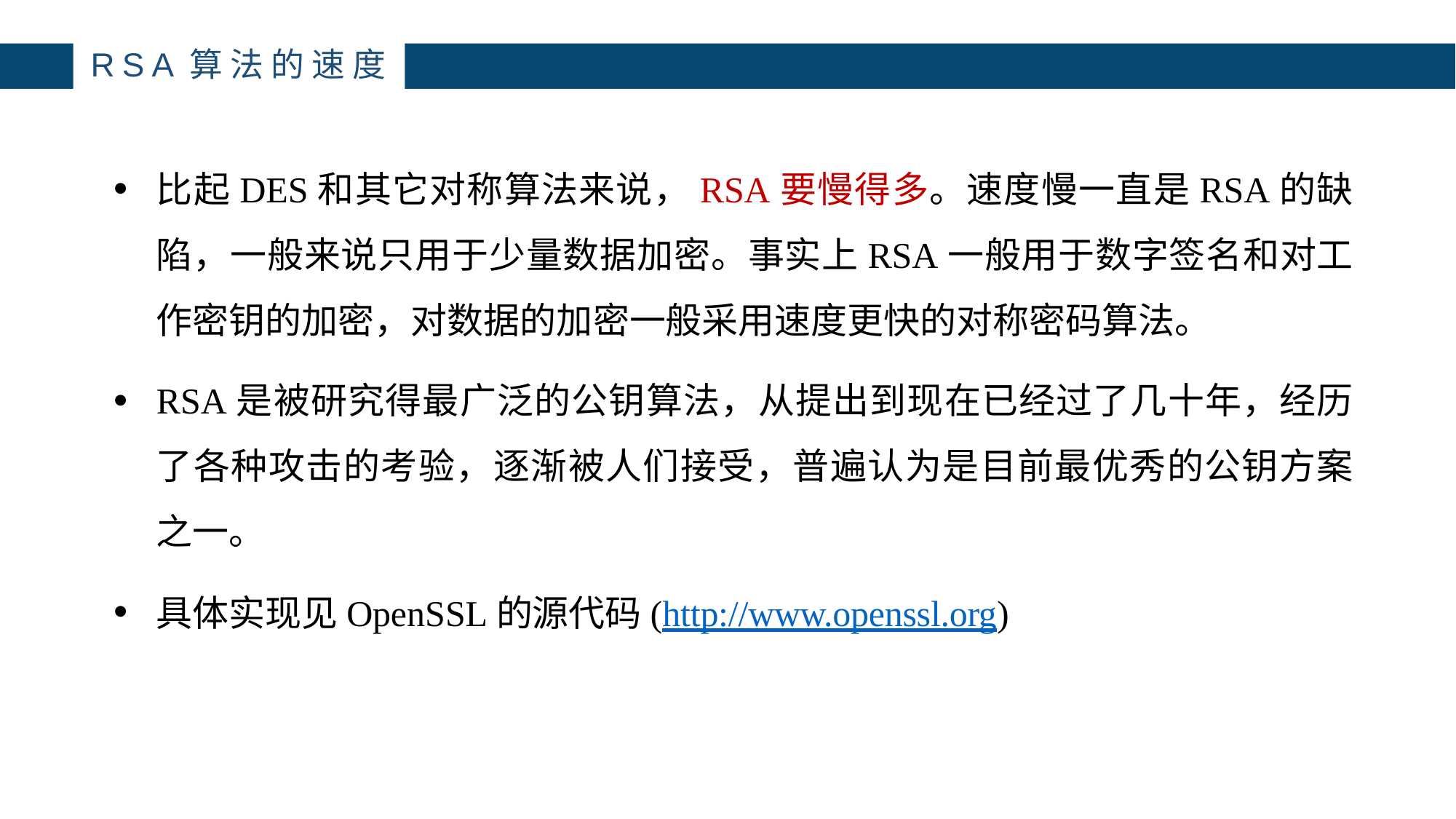

RSA算法的速度
比起DES和其它对称算法来说，RSA要慢得多。速度慢一直是RSA的缺陷，一般来说只用于少量数据加密。事实上RSA一般用于数字签名和对工作密钥的加密，对数据的加密一般采用速度更快的对称密码算法。
RSA是被研究得最广泛的公钥算法，从提出到现在已经过了几十年，经历了各种攻击的考验，逐渐被人们接受，普遍认为是目前最优秀的公钥方案之一。
具体实现见OpenSSL的源代码(http://www.openssl.org)

44